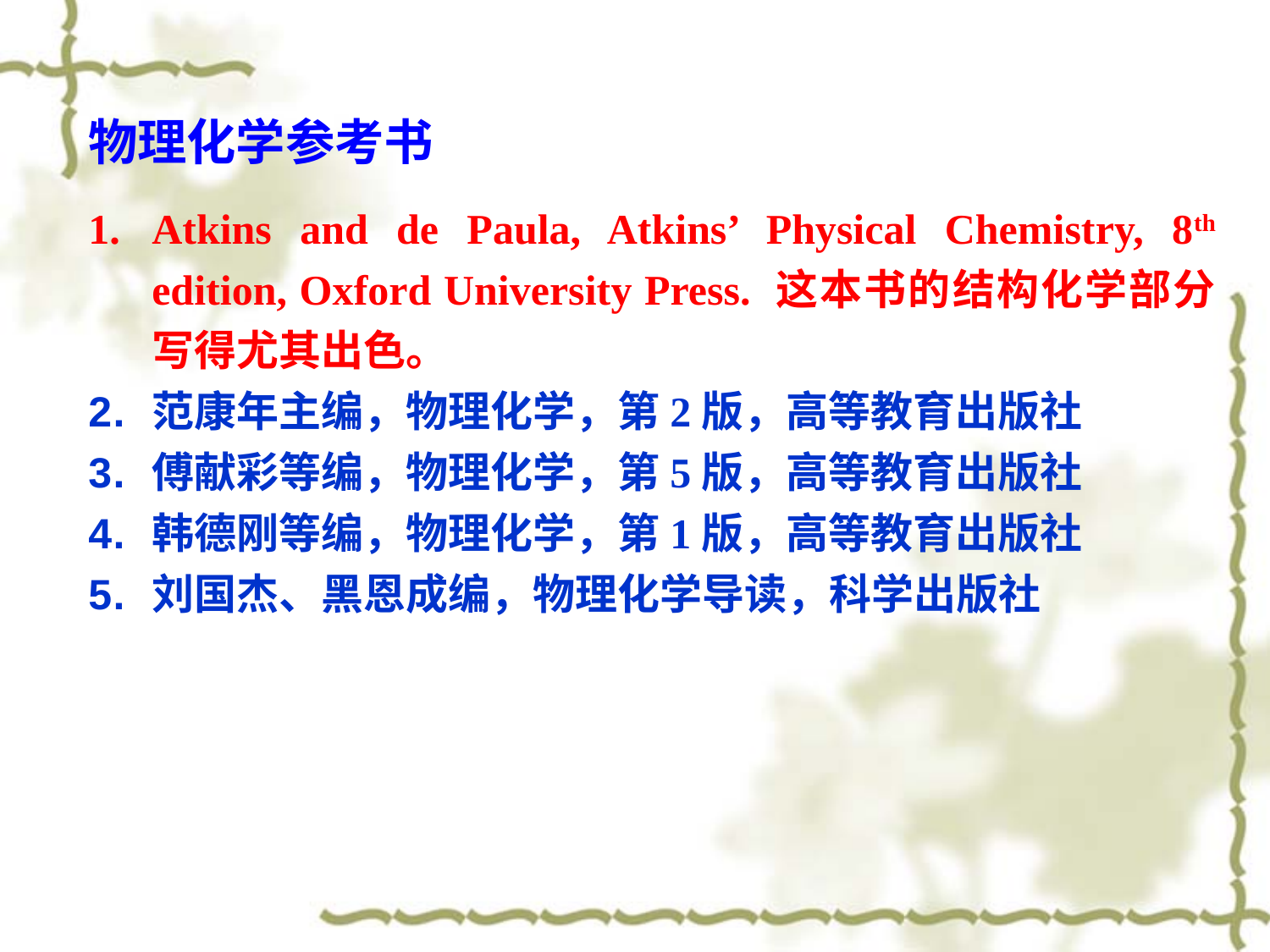

物理化学参考书
Atkins and de Paula, Atkins’ Physical Chemistry, 8th edition, Oxford University Press. 这本书的结构化学部分写得尤其出色。
范康年主编，物理化学，第2版，高等教育出版社
傅献彩等编，物理化学，第5版，高等教育出版社
韩德刚等编，物理化学，第1版，高等教育出版社
刘国杰、黑恩成编，物理化学导读，科学出版社